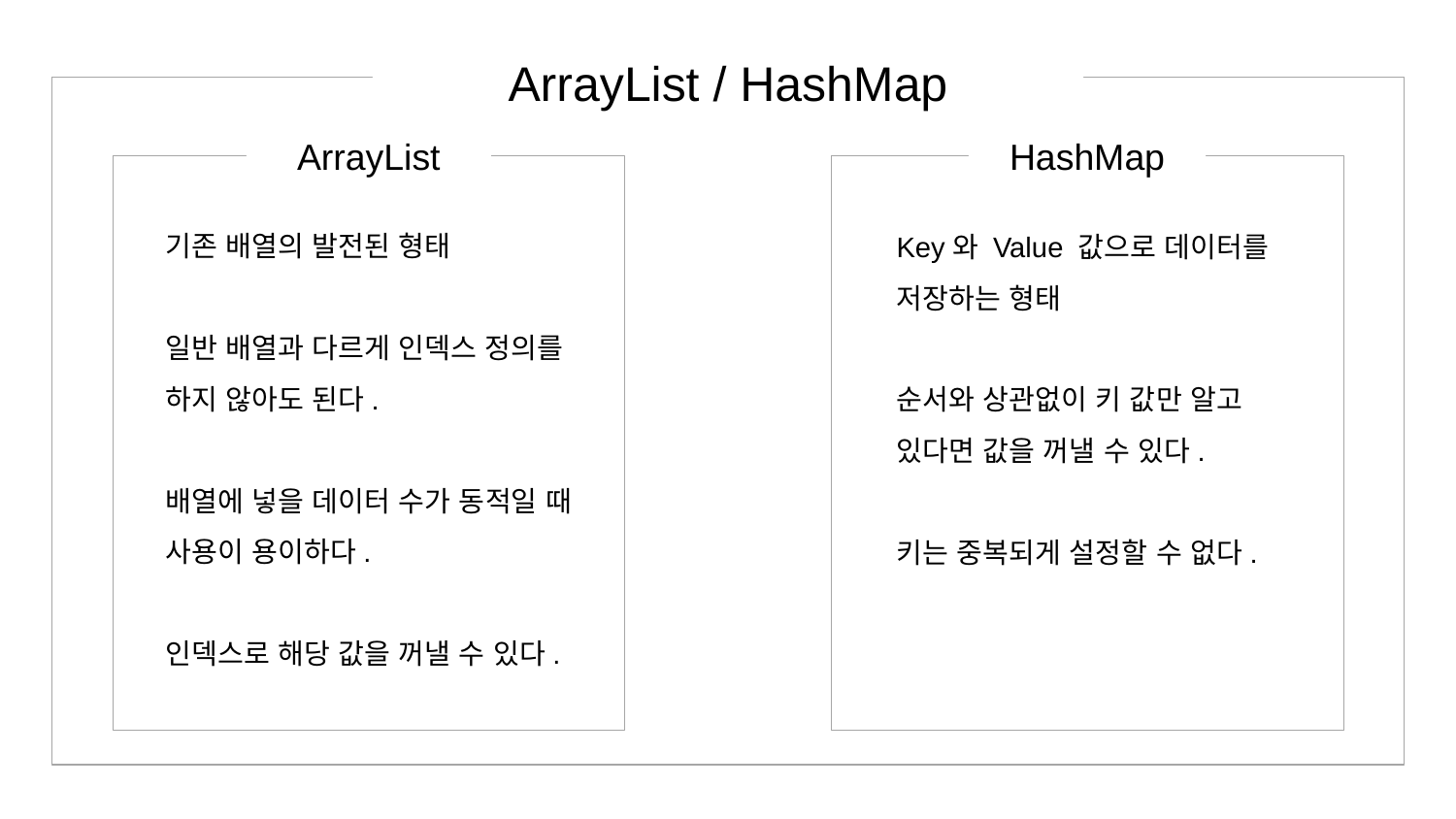

ArrayList / HashMap

ArrayList
HashMap

기존 배열의 발전된 형태

일반 배열과 다르게 인덱스 정의를
하지 않아도 된다.

배열에 넣을 데이터 수가 동적일 때
사용이 용이하다.

인덱스로 해당 값을 꺼낼 수 있다.
Key와 Value 값으로 데이터를
저장하는 형태

순서와 상관없이 키 값만 알고
있다면 값을 꺼낼 수 있다.

키는 중복되게 설정할 수 없다.